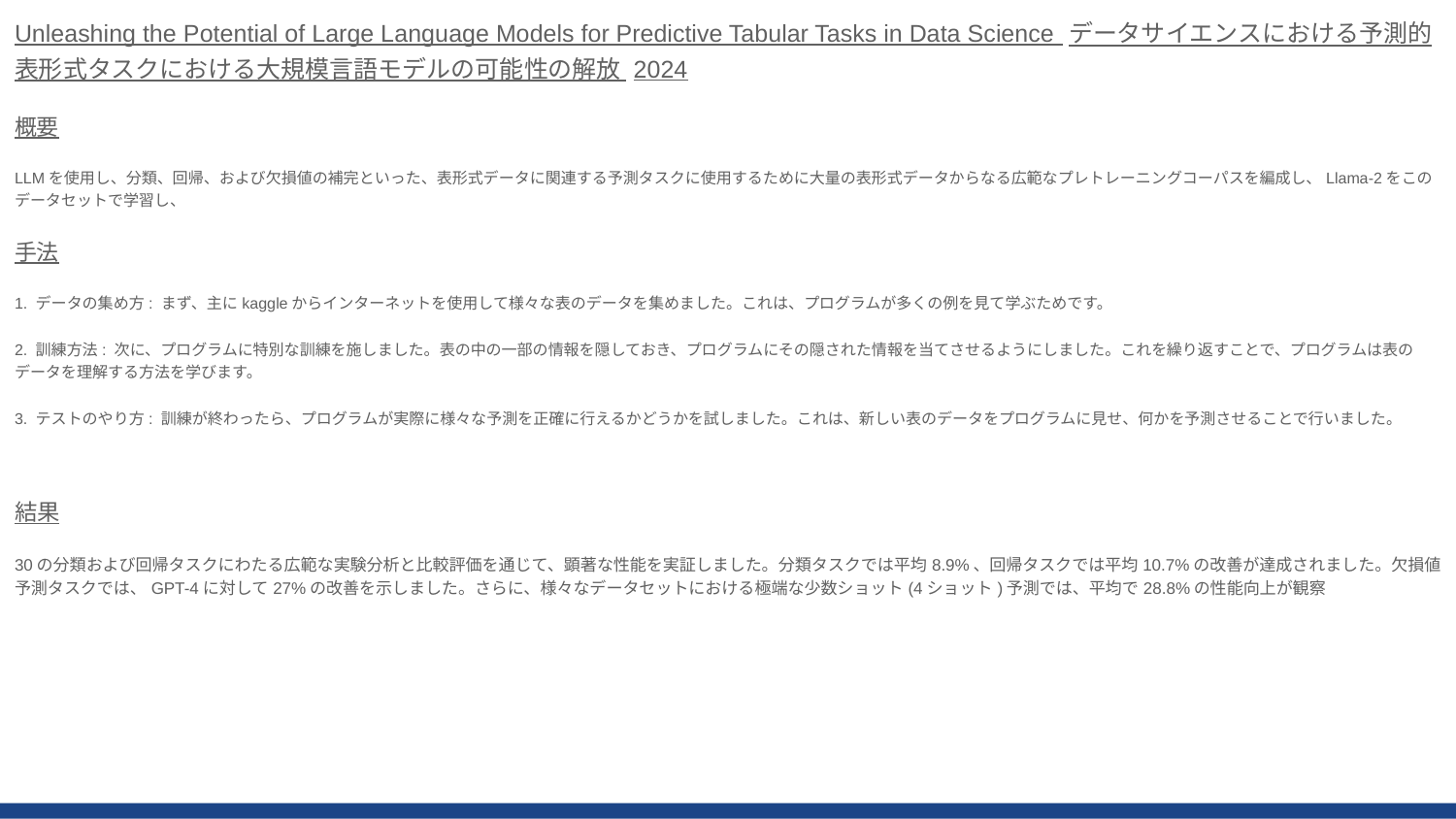

Unleashing the Potential of Large Language Models for Predictive Tabular Tasks in Data Science データサイエンスにおける予測的表形式タスクにおける大規模言語モデルの可能性の解放 2024
概要
LLMを使用し、分類、回帰、および欠損値の補完といった、表形式データに関連する予測タスクに使用するために大量の表形式データからなる広範なプレトレーニングコーパスを編成し、Llama-2をこのデータセットで学習し、
手法
1. データの集め方: まず、主にkaggleからインターネットを使用して様々な表のデータを集めました。これは、プログラムが多くの例を見て学ぶためです。
2. 訓練方法: 次に、プログラムに特別な訓練を施しました。表の中の一部の情報を隠しておき、プログラムにその隠された情報を当てさせるようにしました。これを繰り返すことで、プログラムは表のデータを理解する方法を学びます。
3. テストのやり方: 訓練が終わったら、プログラムが実際に様々な予測を正確に行えるかどうかを試しました。これは、新しい表のデータをプログラムに見せ、何かを予測させることで行いました。

結果
30の分類および回帰タスクにわたる広範な実験分析と比較評価を通じて、顕著な性能を実証しました。分類タスクでは平均8.9%、回帰タスクでは平均10.7%の改善が達成されました。欠損値予測タスクでは、GPT-4に対して27%の改善を示しました。さらに、様々なデータセットにおける極端な少数ショット(4ショット)予測では、平均で28.8%の性能向上が観察